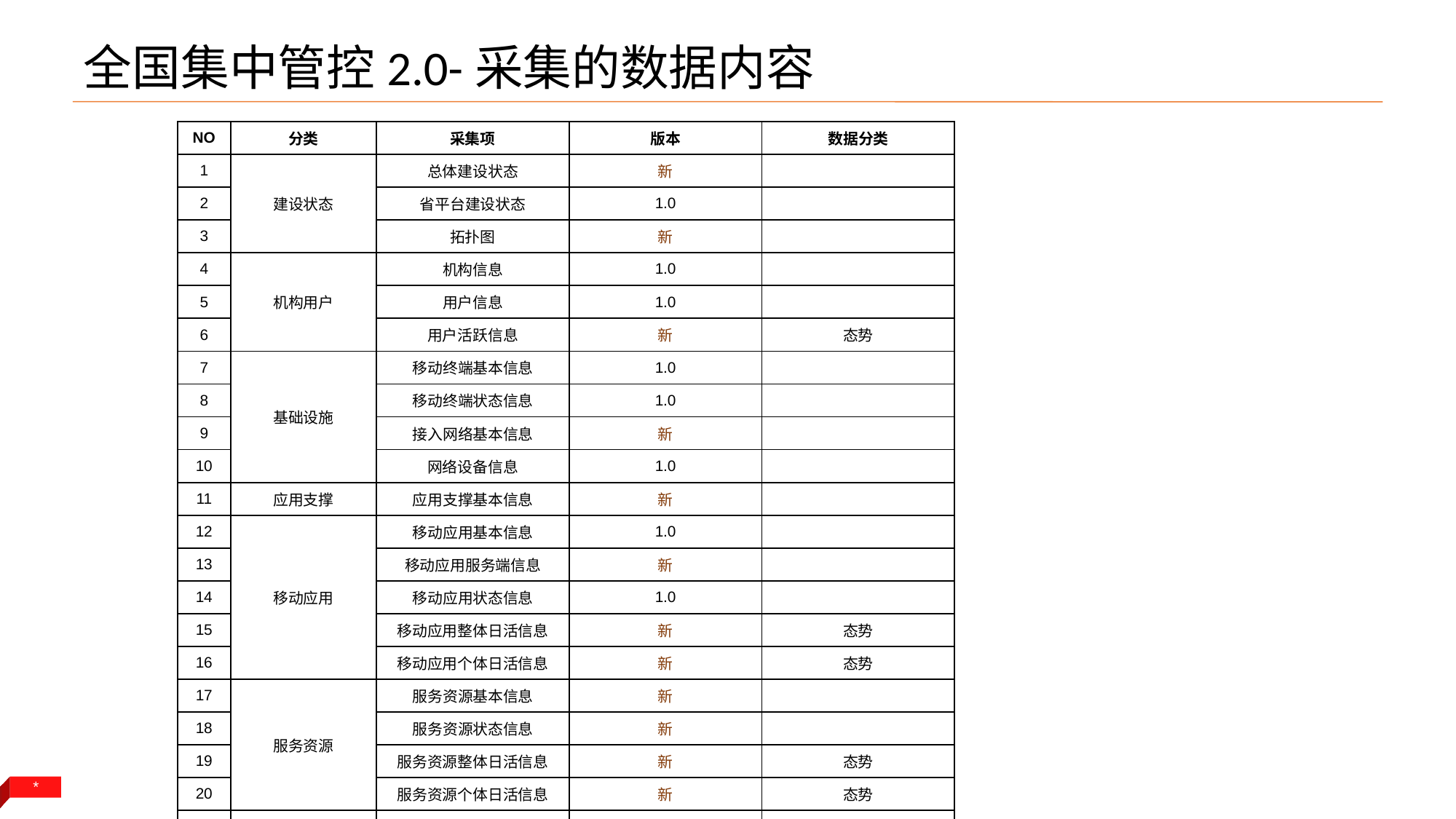

# 全国集中管控2.0-采集的数据内容

| NO | 分类 | 采集项 | 版本 | 数据分类 |
| --- | --- | --- | --- | --- |
| 1 | 建设状态 | 总体建设状态 | 新 |  |
| 2 |  | 省平台建设状态 | 1.0 |  |
| 3 |  | 拓扑图 | 新 |  |
| 4 | 机构用户 | 机构信息 | 1.0 |  |
| 5 |  | 用户信息 | 1.0 |  |
| 6 |  | 用户活跃信息 | 新 | 态势 |
| 7 | 基础设施 | 移动终端基本信息 | 1.0 |  |
| 8 |  | 移动终端状态信息 | 1.0 |  |
| 9 |  | 接入网络基本信息 | 新 |  |
| 10 |  | 网络设备信息 | 1.0 |  |
| 11 | 应用支撑 | 应用支撑基本信息 | 新 |  |
| 12 | 移动应用 | 移动应用基本信息 | 1.0 |  |
| 13 |  | 移动应用服务端信息 | 新 |  |
| 14 |  | 移动应用状态信息 | 1.0 |  |
| 15 |  | 移动应用整体日活信息 | 新 | 态势 |
| 16 |  | 移动应用个体日活信息 | 新 | 态势 |
| 17 | 服务资源 | 服务资源基本信息 | 新 |  |
| 18 |  | 服务资源状态信息 | 新 |  |
| 19 |  | 服务资源整体日活信息 | 新 | 态势 |
| 20 |  | 服务资源个体日活信息 | 新 | 态势 |
| 21 | 安全事件 | 安全事件信息 | 1.0 | 安全 |
*